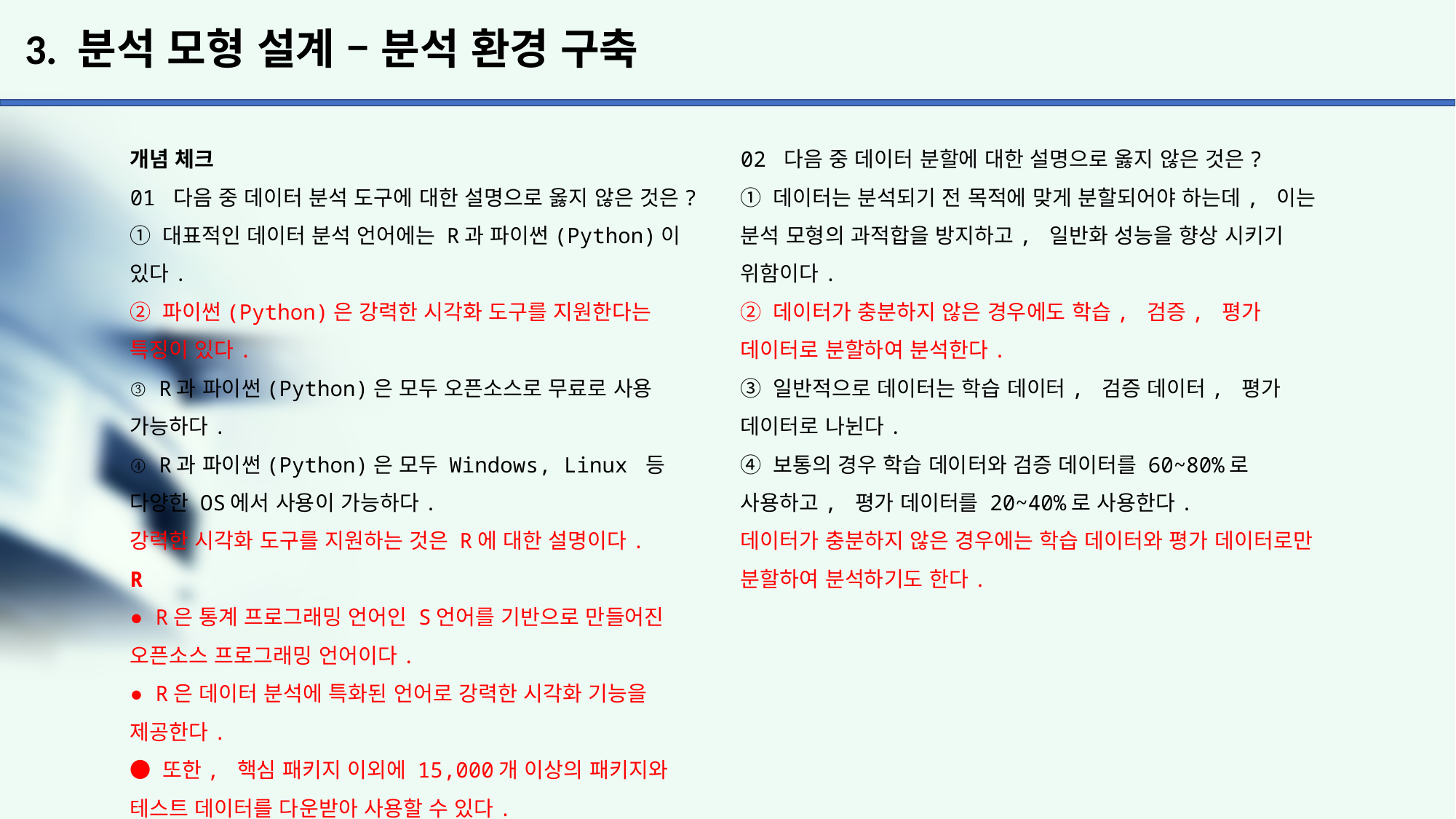

# 3. 분석 모형 설계 – 분석 환경 구축
개념 체크
01 다음 중 데이터 분석 도구에 대한 설명으로 옳지 않은 것은?
① 대표적인 데이터 분석 언어에는 R과 파이썬(Python)이 있다.
② 파이썬(Python)은 강력한 시각화 도구를 지원한다는 특징이 있다.
③ R과 파이썬(Python)은 모두 오픈소스로 무료로 사용 가능하다.
④ R과 파이썬(Python)은 모두 Windows, Linux 등 다양한 OS에서 사용이 가능하다.
강력한 시각화 도구를 지원하는 것은 R에 대한 설명이다.
R
● R은 통계 프로그래밍 언어인 S언어를 기반으로 만들어진
오픈소스 프로그래밍 언어이다.
● R은 데이터 분석에 특화된 언어로 강력한 시각화 기능을
제공한다.
● 또한, 핵심 패키지 이외에 15,000개 이상의 패키지와 테스트 데이터를 다운받아 사용할 수 있다.
● R의 대표적인 통합 개발 환경(IDE)은 RStudio이다.
● Windows, Mac OS, Linux 등 다양한 OS를 지원한다.
02 다음 중 데이터 분할에 대한 설명으로 옳지 않은 것은?
① 데이터는 분석되기 전 목적에 맞게 분할되어야 하는데, 이는 분석 모형의 과적합을 방지하고, 일반화 성능을 향상 시키기 위함이다.
② 데이터가 충분하지 않은 경우에도 학습, 검증, 평가 데이터로 분할하여 분석한다.
③ 일반적으로 데이터는 학습 데이터, 검증 데이터, 평가 데이터로 나뉜다.
④ 보통의 경우 학습 데이터와 검증 데이터를 60~80%로 사용하고, 평가 데이터를 20~40%로 사용한다.
데이터가 충분하지 않은 경우에는 학습 데이터와 평가 데이터로만 분할하여 분석하기도 한다.